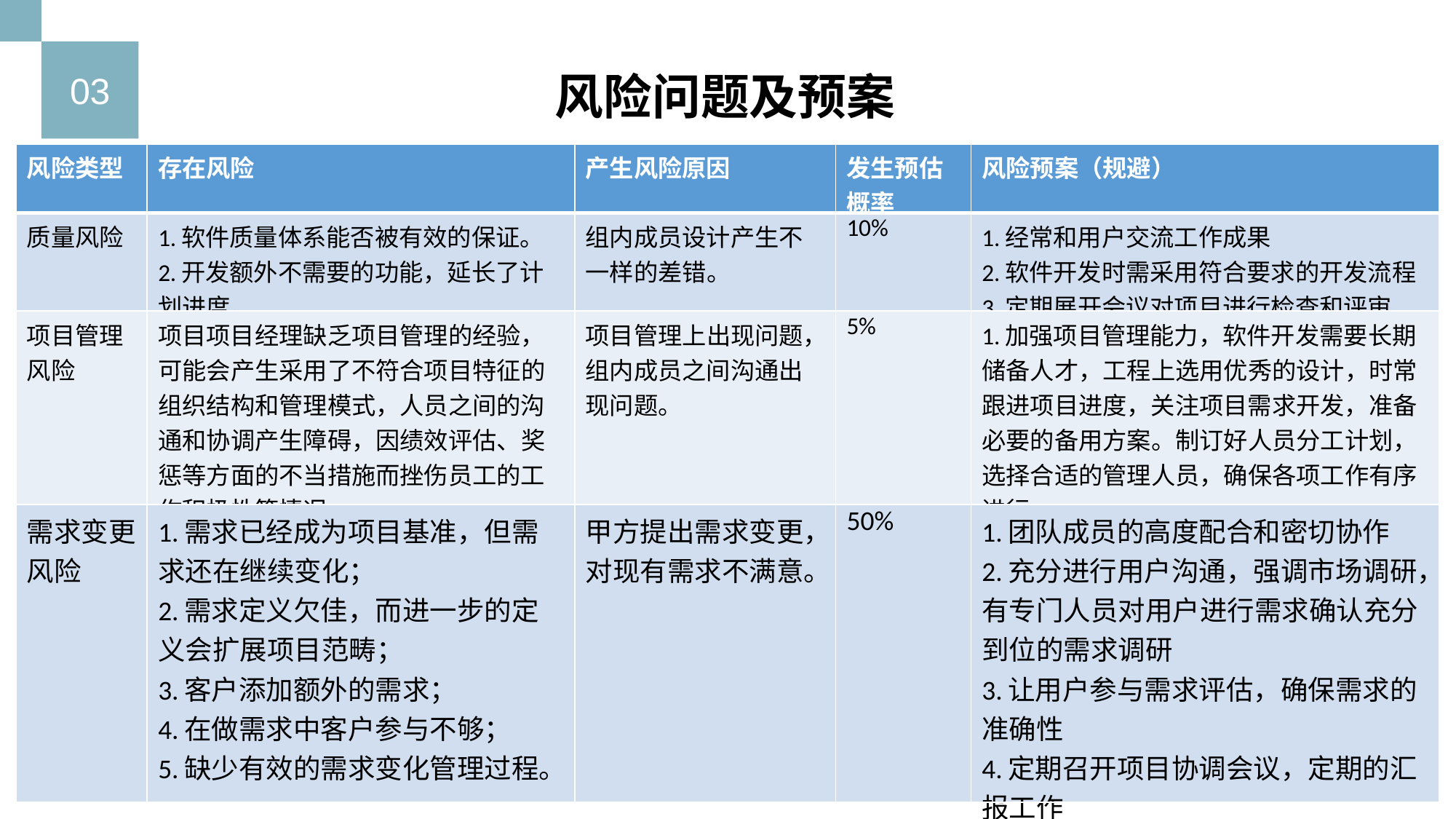

03
风险问题及预案
| 风险类型 | 存在风险 | 产生风险原因 | 发生预估概率 | 风险预案（规避） |
| --- | --- | --- | --- | --- |
| 质量风险 | 1.软件质量体系能否被有效的保证。 2.开发额外不需要的功能，延长了计划进度。 | 组内成员设计产生不一样的差错。 | 10% | 1.经常和用户交流工作成果 2.软件开发时需采用符合要求的开发流程 3.定期展开会议对项目进行检查和评审 |
| 项目管理风险 | 项目项目经理缺乏项目管理的经验，可能会产生采用了不符合项目特征的组织结构和管理模式，人员之间的沟通和协调产生障碍，因绩效评估、奖惩等方面的不当措施而挫伤员工的工作积极性等情况。 | 项目管理上出现问题，组内成员之间沟通出现问题。 | 5% | 1.加强项目管理能力，软件开发需要长期储备人才，工程上选用优秀的设计，时常跟进项目进度，关注项目需求开发，准备必要的备用方案。制订好人员分工计划，选择合适的管理人员，确保各项工作有序进行。 |
| 需求变更风险 | 1.需求已经成为项目基准，但需求还在继续变化； 2.需求定义欠佳，而进一步的定义会扩展项目范畴； 3.客户添加额外的需求； 4.在做需求中客户参与不够； 5.缺少有效的需求变化管理过程。 | 甲方提出需求变更，对现有需求不满意。 | 50% | 1.团队成员的高度配合和密切协作 2.充分进行用户沟通，强调市场调研，有专门人员对用户进行需求确认充分到位的需求调研 3.让用户参与需求评估，确保需求的准确性 4.定期召开项目协调会议，定期的汇报工作 |
22